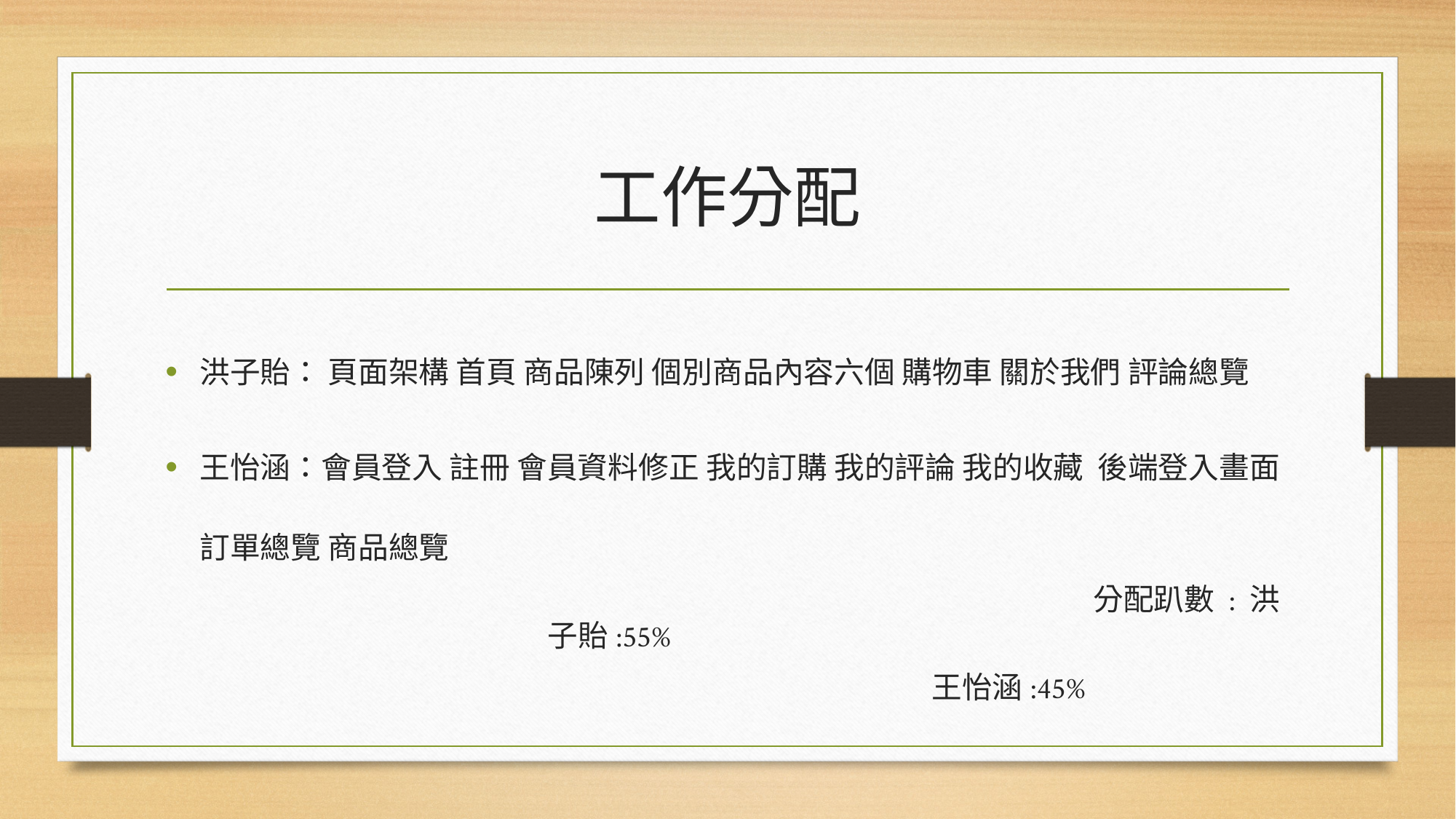

# 工作分配
洪子貽： 頁面架構 首頁 商品陳列 個別商品內容六個 購物車 關於我們 評論總覽
王怡涵：會員登入 註冊 會員資料修正 我的訂購 我的評論 我的收藏  後端登入畫面 訂單總覽 商品總覽
					分配趴數 : 洪子貽:55%
                                                        王怡涵:45%